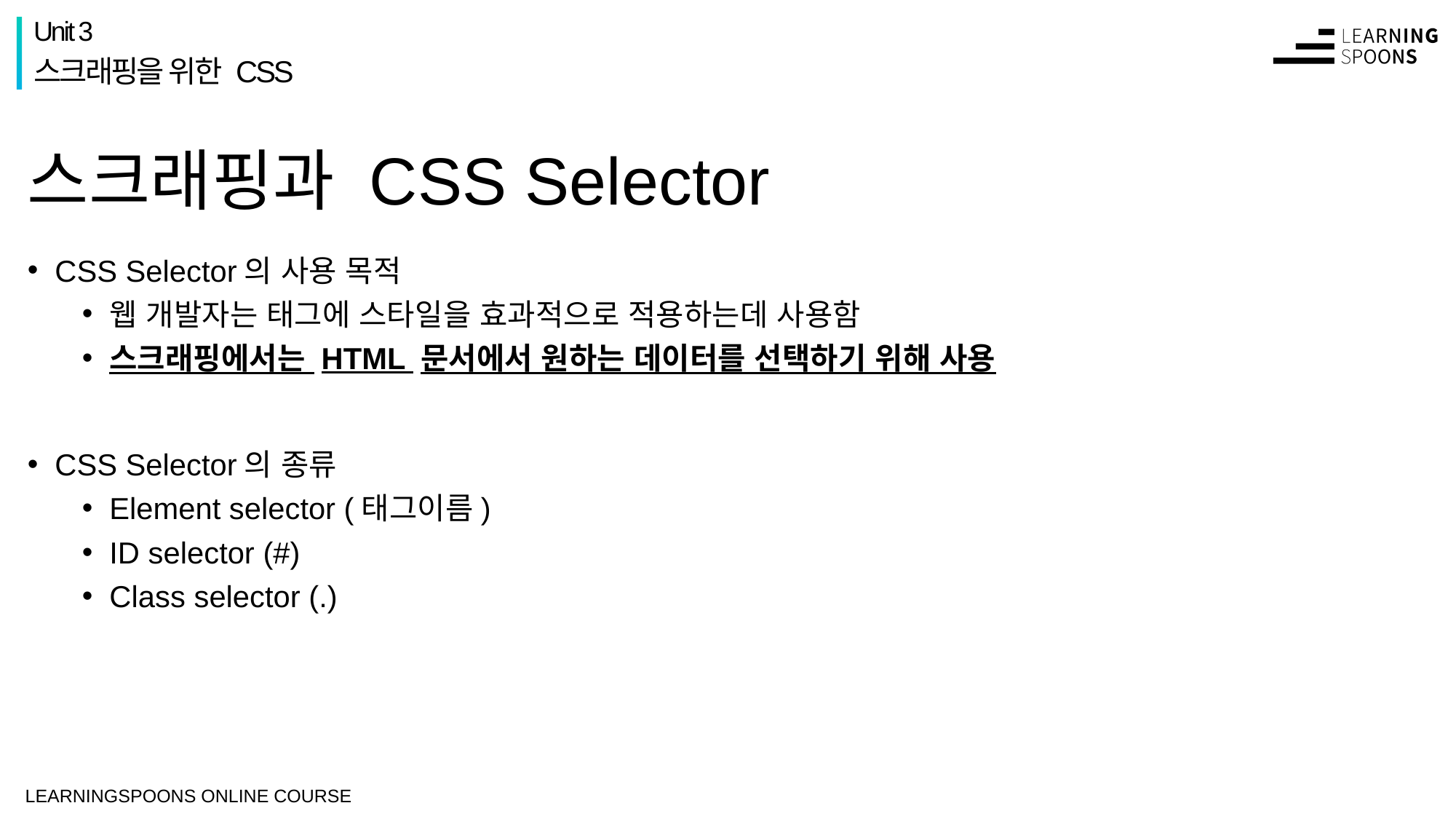

Unit 3
스크래핑을 위한 CSS
# 스크래핑과 CSS Selector
CSS Selector의 사용 목적
웹 개발자는 태그에 스타일을 효과적으로 적용하는데 사용함
스크래핑에서는 HTML 문서에서 원하는 데이터를 선택하기 위해 사용

CSS Selector의 종류
Element selector (태그이름)
ID selector (#)
Class selector (.)